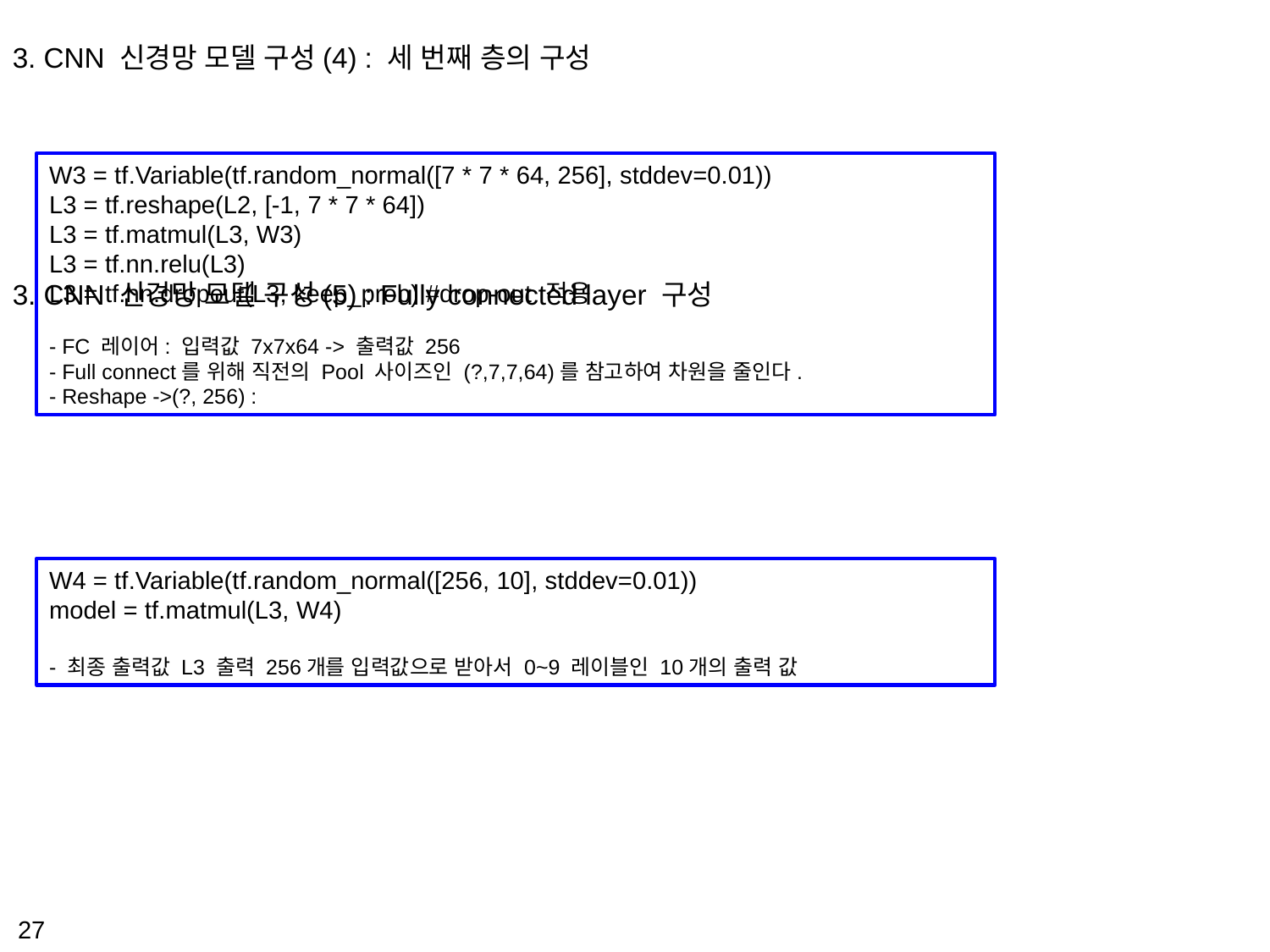

3. CNN 신경망 모델 구성(4) : 세 번째 층의 구성

3. CNN 신경망 모델 구성(5) : Fully connected layer 구성

W3 = tf.Variable(tf.random_normal([7 * 7 * 64, 256], stddev=0.01))
L3 = tf.reshape(L2, [-1, 7 * 7 * 64])
L3 = tf.matmul(L3, W3)
L3 = tf.nn.relu(L3)
L3 = tf.nn.dropout(L3, keep_prob) #drop-out 적용

- FC 레이어: 입력값 7x7x64 -> 출력값 256
- Full connect를 위해 직전의 Pool 사이즈인 (?,7,7,64)를 참고하여 차원을 줄인다.
- Reshape ->(?, 256) :
W4 = tf.Variable(tf.random_normal([256, 10], stddev=0.01))
model = tf.matmul(L3, W4)

- 최종 출력값 L3 출력 256개를 입력값으로 받아서 0~9 레이블인 10개의 출력 값
27